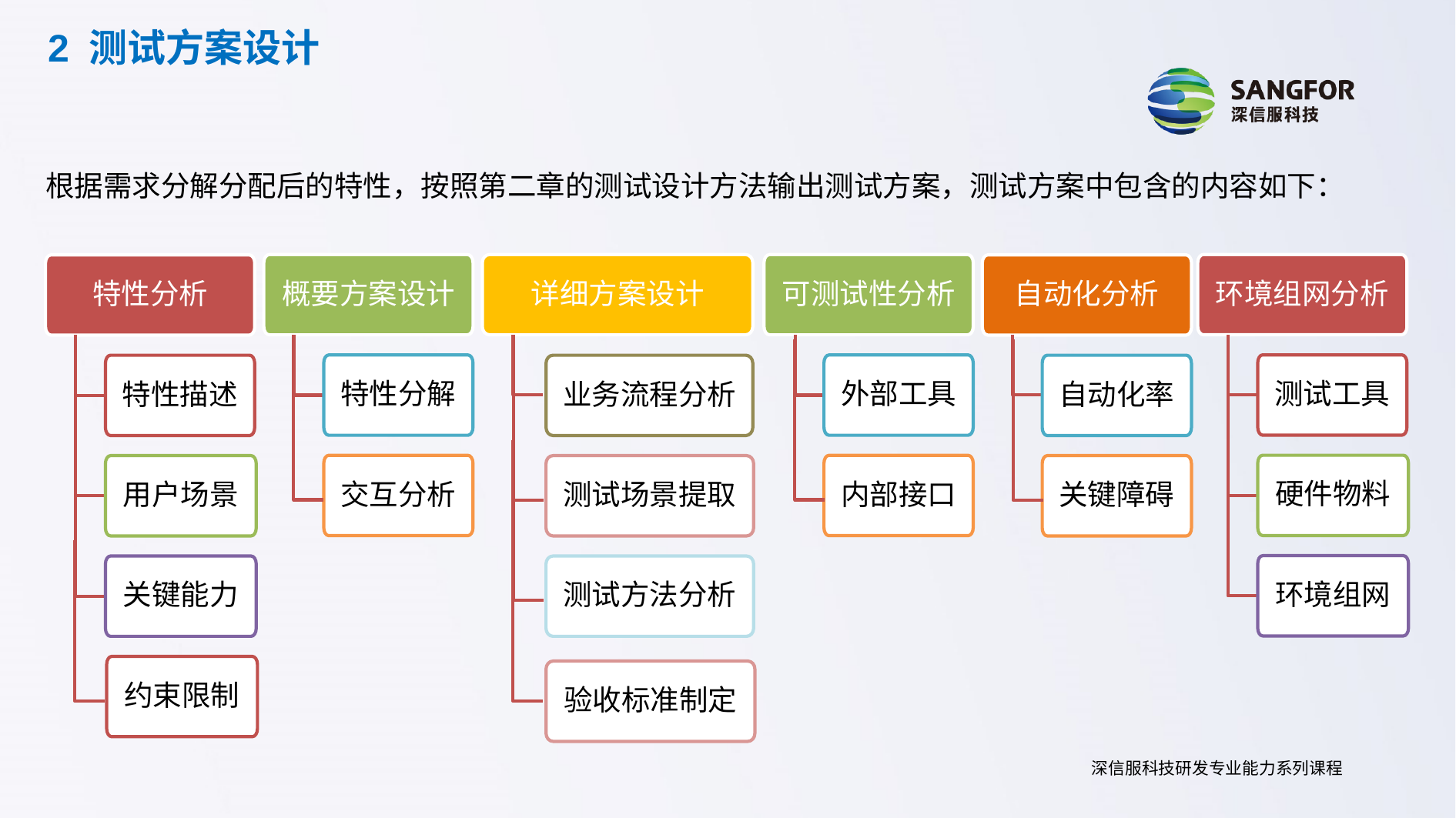

2 测试方案设计
根据需求分解分配后的特性，按照第二章的测试设计方法输出测试方案，测试方案中包含的内容如下：
环境组网分析

测试工具
硬件物料
环境组网
可测试性分析

外部工具
内部接口
概要方案设计

特性分解
交互分析
详细方案设计

业务流程分析

测试场景提取
测试方法分析
验收标准制定
自动化分析

自动化率
关键障碍
特性分析

特性描述
用户场景

关键能力
约束限制